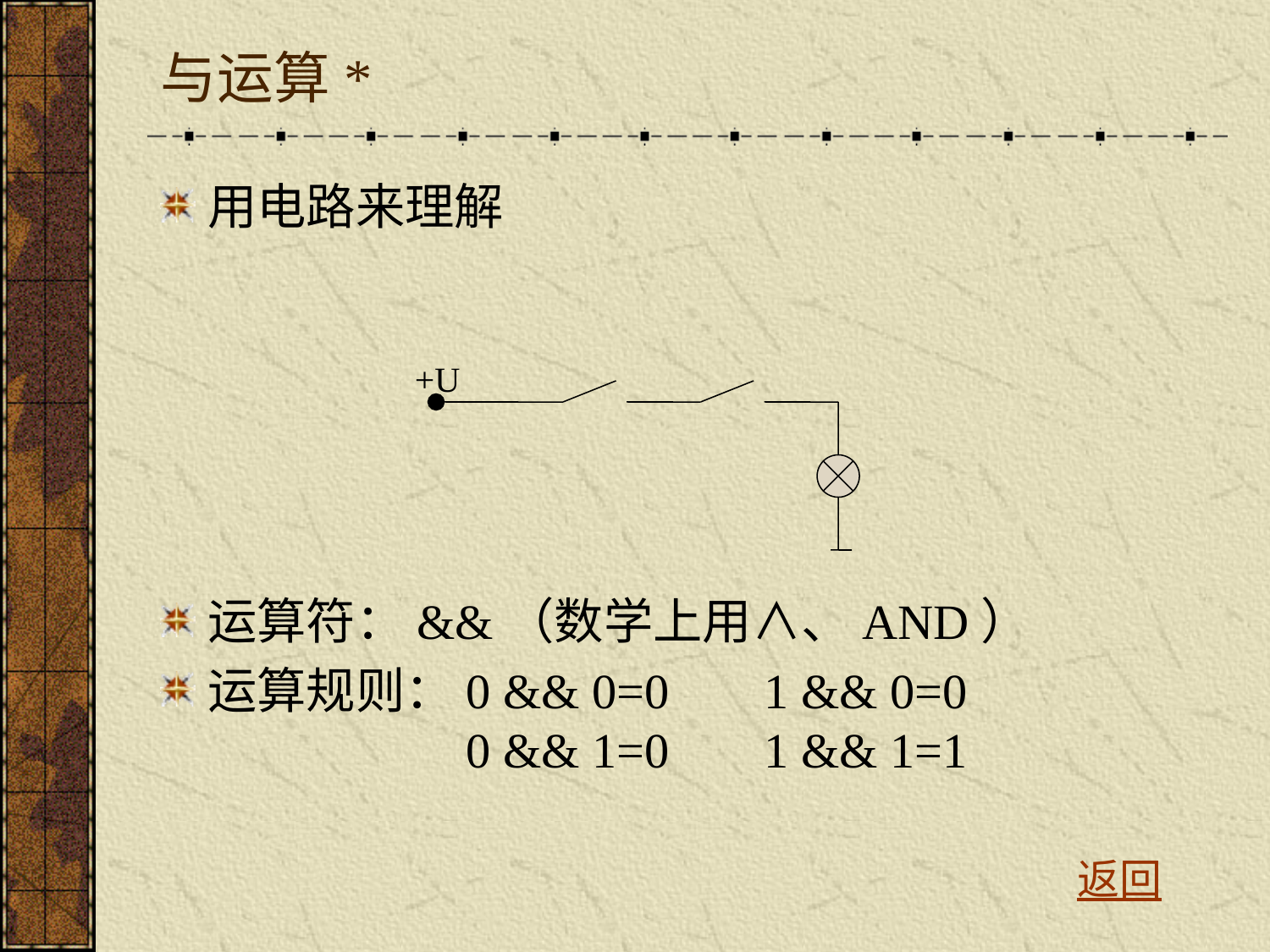

# 与运算*
用电路来理解

运算符：&&（数学上用∧、AND）
运算规则：0 && 0=0　  1 && 0=0
　　　　　0 && 1=0　  1 && 1=1
+U

返回